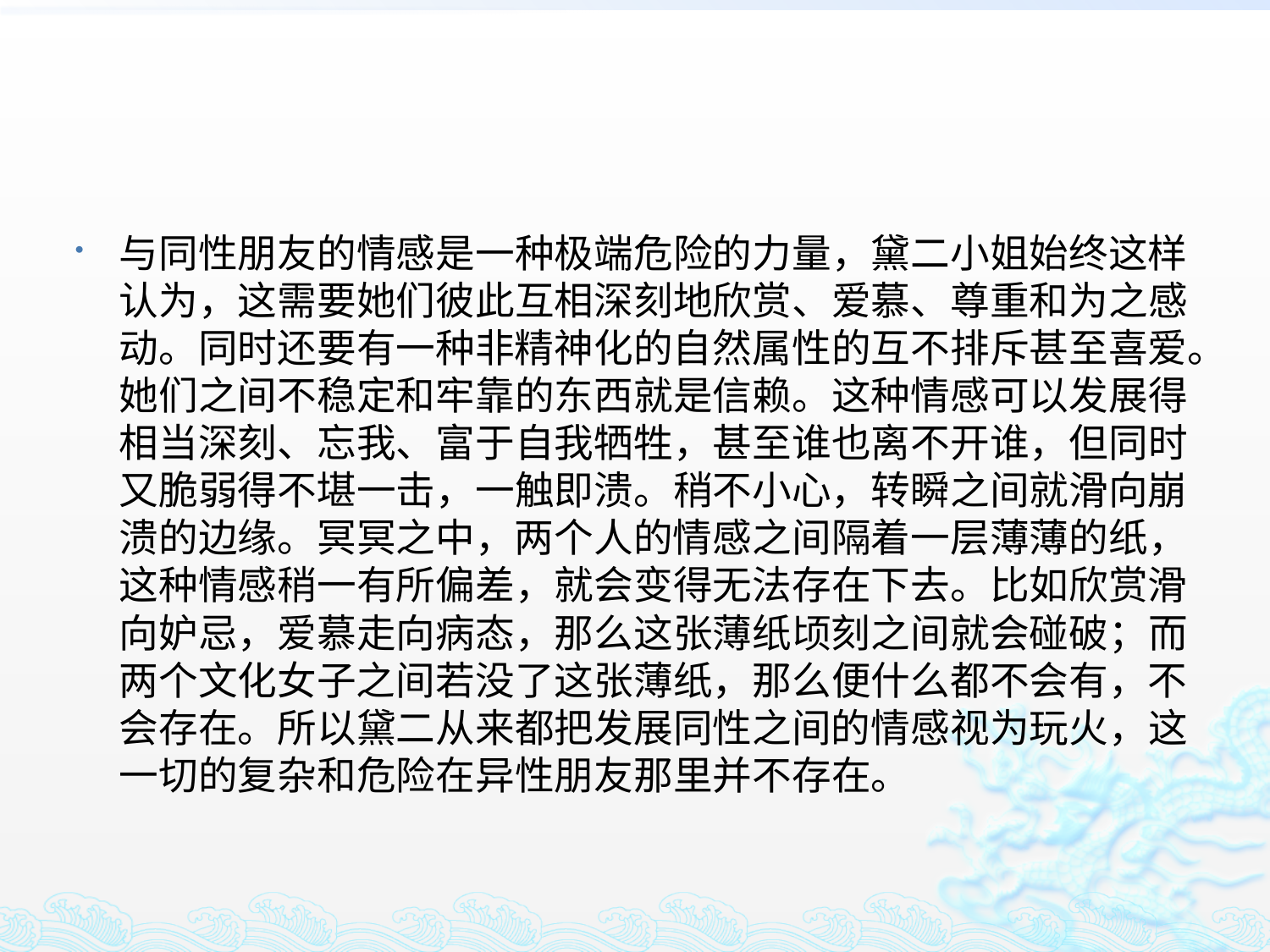

#
与同性朋友的情感是一种极端危险的力量，黛二小姐始终这样认为，这需要她们彼此互相深刻地欣赏、爱慕、尊重和为之感动。同时还要有一种非精神化的自然属性的互不排斥甚至喜爱。她们之间不稳定和牢靠的东西就是信赖。这种情感可以发展得相当深刻、忘我、富于自我牺牲，甚至谁也离不开谁，但同时又脆弱得不堪一击，一触即溃。稍不小心，转瞬之间就滑向崩溃的边缘。冥冥之中，两个人的情感之间隔着一层薄薄的纸，这种情感稍一有所偏差，就会变得无法存在下去。比如欣赏滑向妒忌，爱慕走向病态，那么这张薄纸顷刻之间就会碰破；而两个文化女子之间若没了这张薄纸，那么便什么都不会有，不会存在。所以黛二从来都把发展同性之间的情感视为玩火，这一切的复杂和危险在异性朋友那里并不存在。